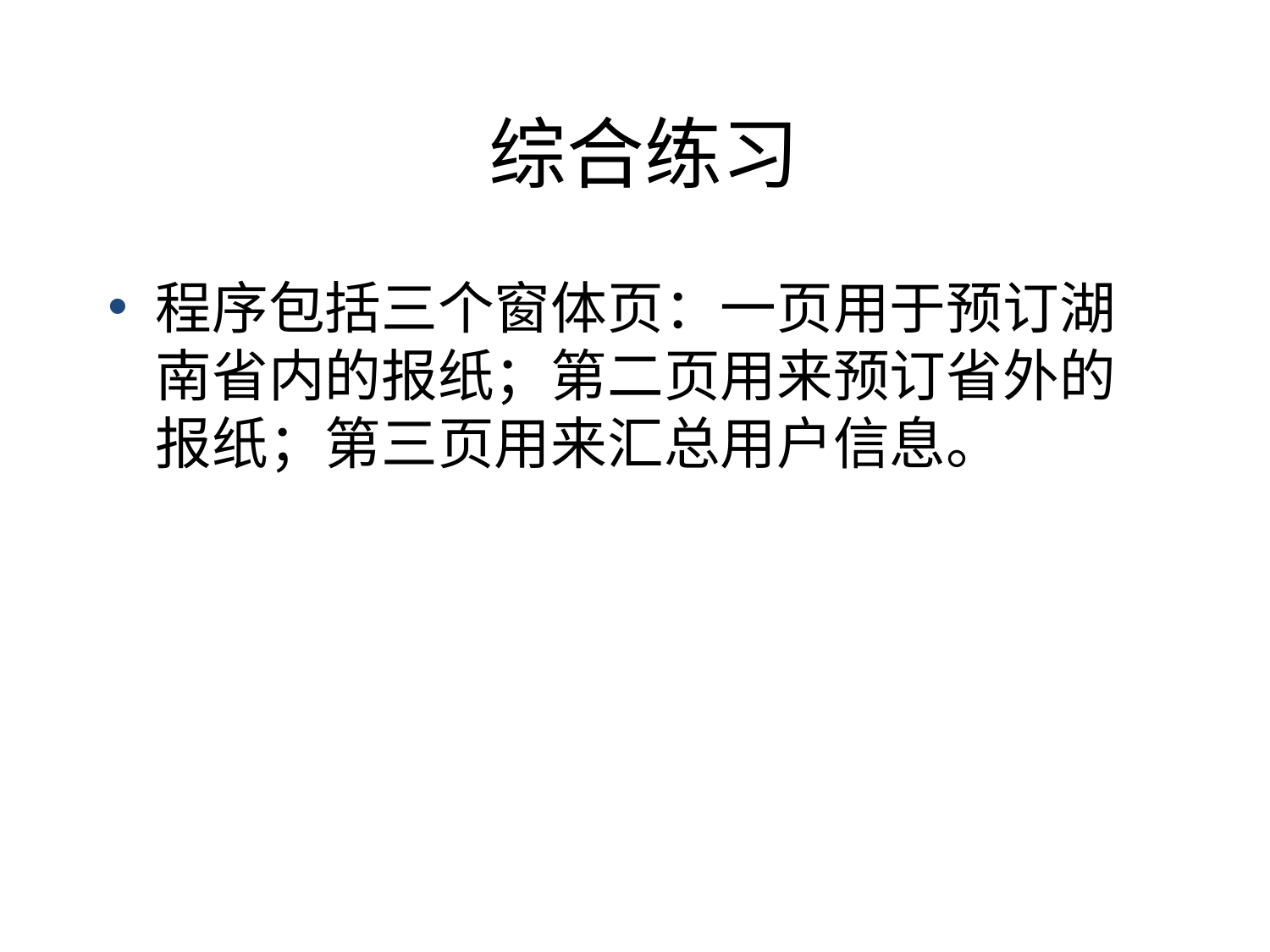

# 综合练习
程序包括三个窗体页：一页用于预订湖南省内的报纸；第二页用来预订省外的报纸；第三页用来汇总用户信息。